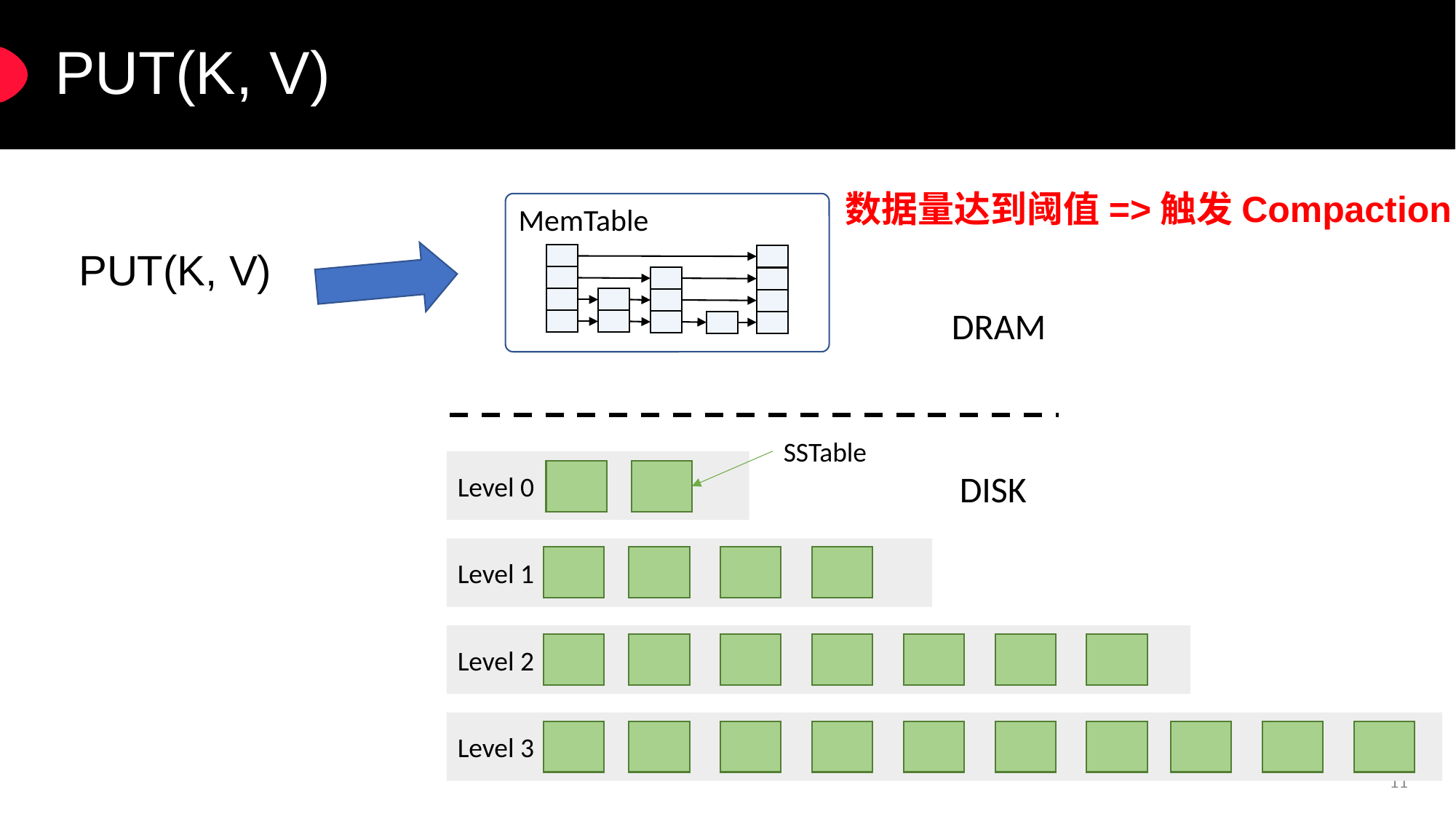

# PUT(K, V)
数据量达到阈值=>触发Compaction
MemTable

DRAM
Level 0
DISK

Level 1

Level 2

Level 3

SSTable
PUT(K, V)

11